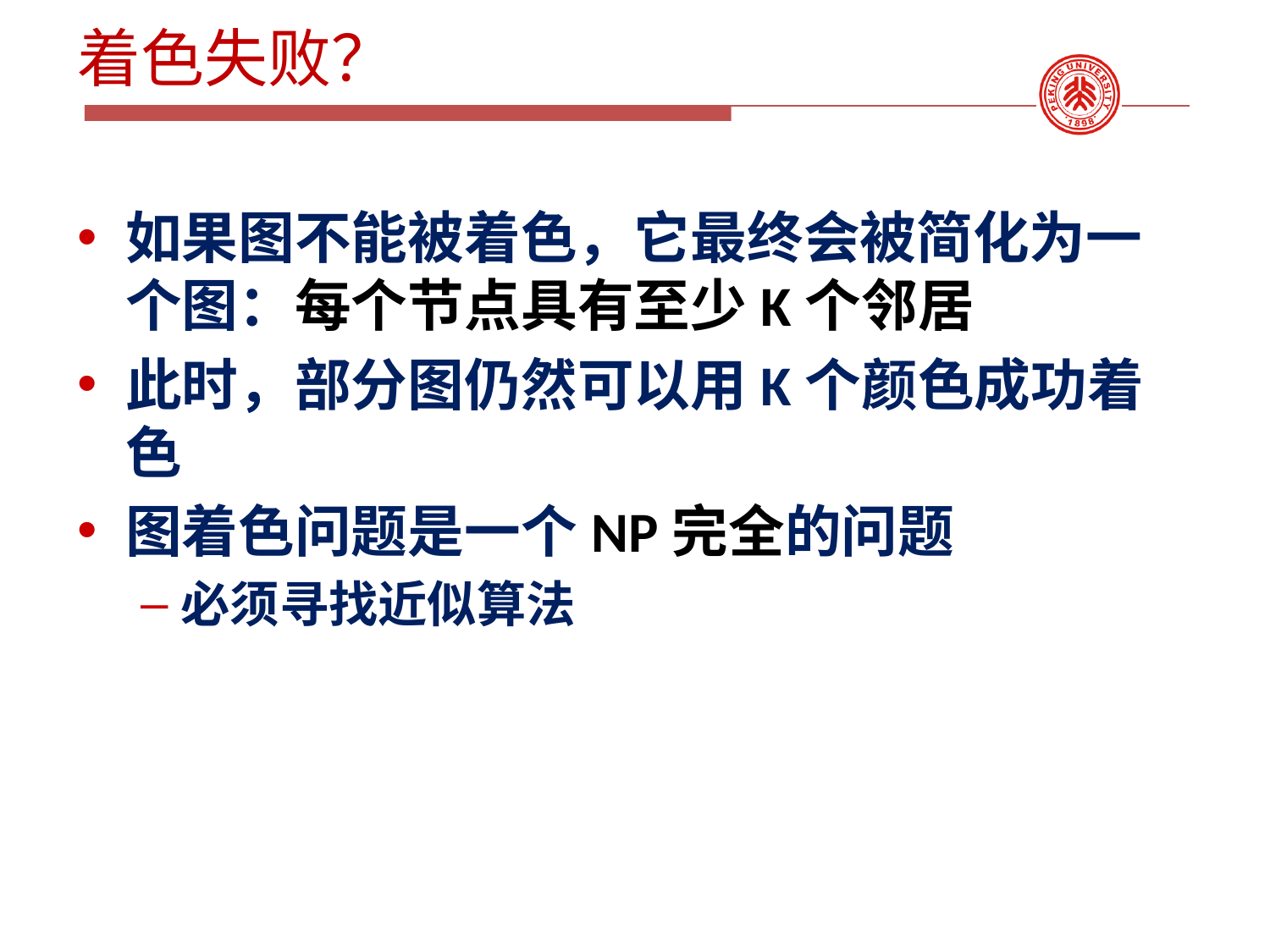

# 着色失败？
如果图不能被着色，它最终会被简化为一个图：每个节点具有至少K个邻居
此时，部分图仍然可以用K个颜色成功着色
图着色问题是一个NP完全的问题
必须寻找近似算法